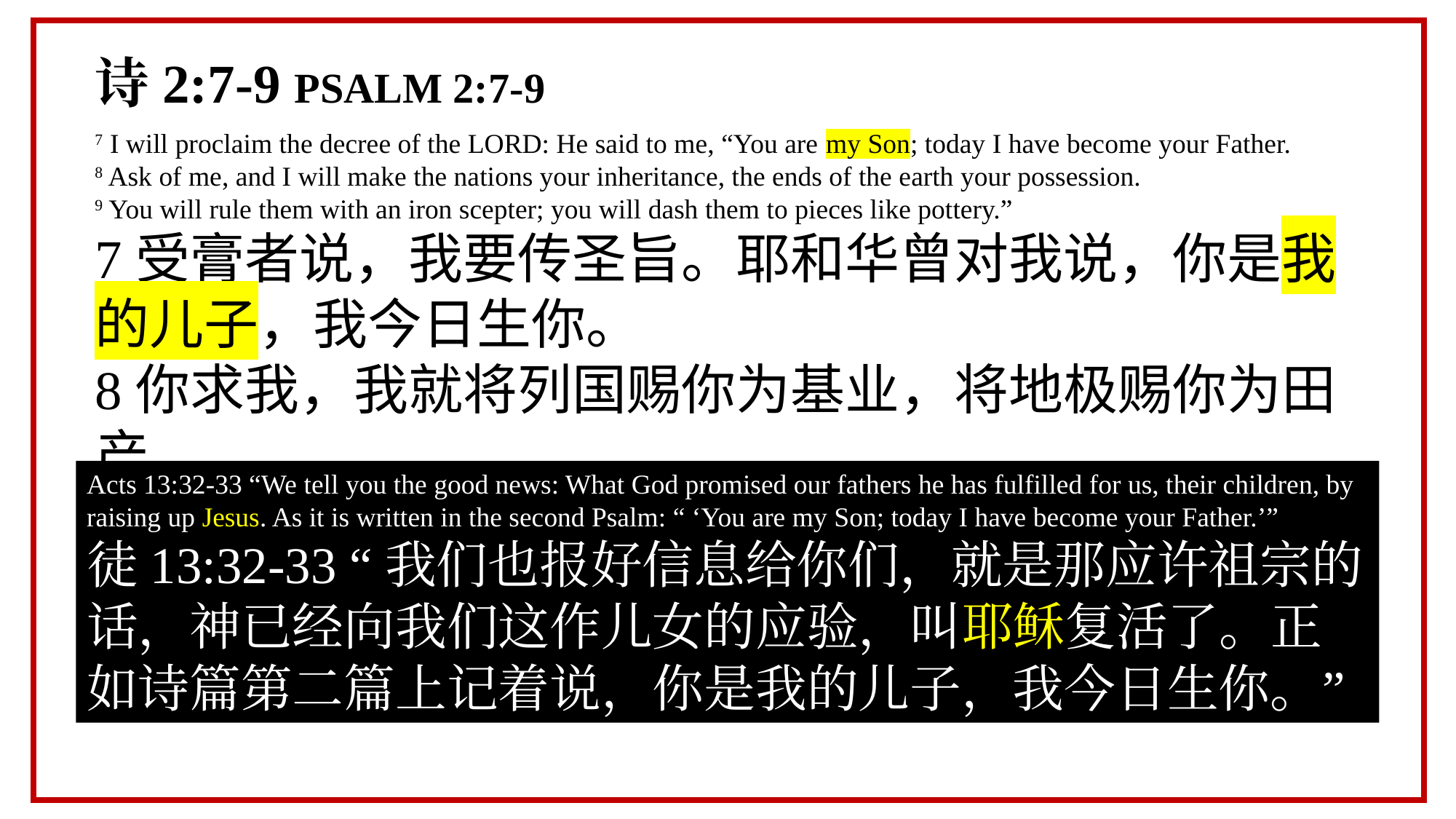

诗2:7-9 PSALM 2:7-9
7 I will proclaim the decree of the LORD: He said to me, “You are my Son; today I have become your Father.
8 Ask of me, and I will make the nations your inheritance, the ends of the earth your possession.
9 You will rule them with an iron scepter; you will dash them to pieces like pottery.”
7受膏者说，我要传圣旨。耶和华曾对我说，你是我的儿子，我今日生你。
8你求我，我就将列国赐你为基业，将地极赐你为田产。
9你必用铁杖打破他们。你必将他们如同窑匠的瓦器摔碎。

Acts 13:32-33 “We tell you the good news: What God promised our fathers he has fulfilled for us, their children, by raising up Jesus. As it is written in the second Psalm: “ ‘You are my Son; today I have become your Father.’”
徒13:32-33 “我们也报好信息给你们，就是那应许祖宗的话，神已经向我们这作儿女的应验，叫耶稣复活了。正如诗篇第二篇上记着说，你是我的儿子，我今日生你。”